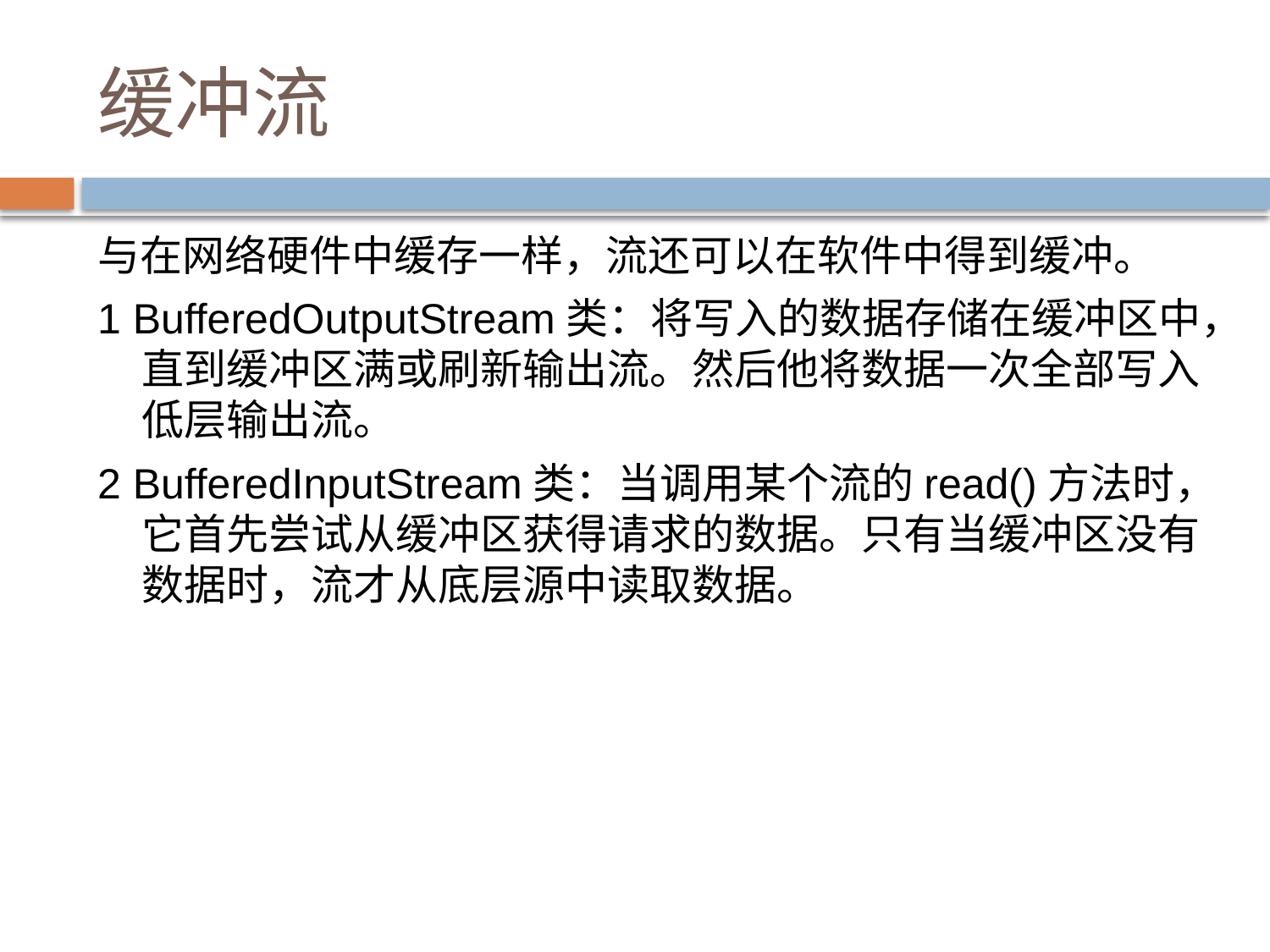

# 缓冲流
与在网络硬件中缓存一样，流还可以在软件中得到缓冲。
1 BufferedOutputStream类：将写入的数据存储在缓冲区中，直到缓冲区满或刷新输出流。然后他将数据一次全部写入低层输出流。
2 BufferedInputStream类：当调用某个流的read()方法时，它首先尝试从缓冲区获得请求的数据。只有当缓冲区没有数据时，流才从底层源中读取数据。